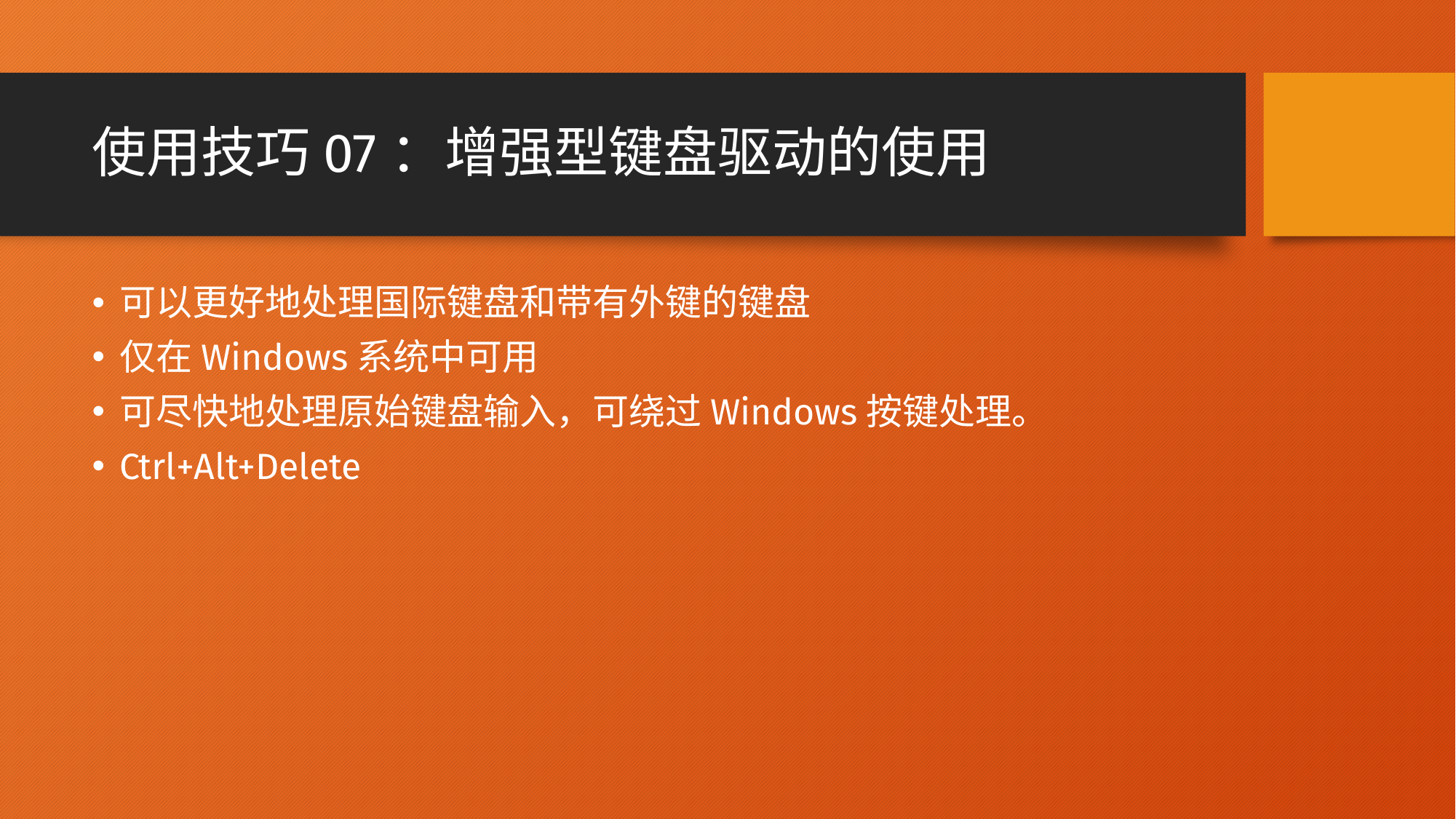

# 使用技巧07：增强型键盘驱动的使用
可以更好地处理国际键盘和带有外键的键盘
仅在Windows系统中可用
可尽快地处理原始键盘输入，可绕过Windows按键处理。
Ctrl+Alt+Delete